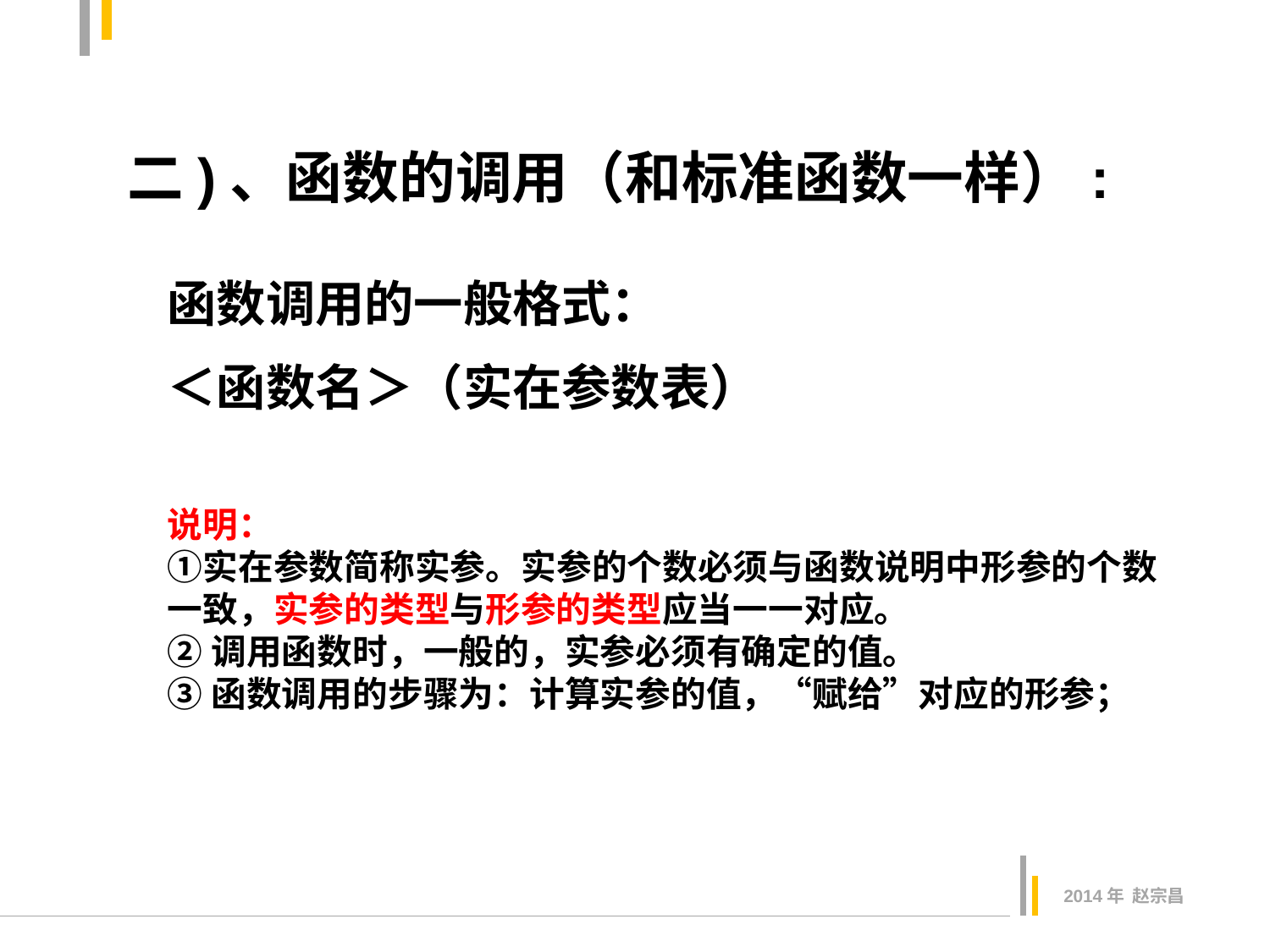

二)、函数的调用（和标准函数一样）:

函数调用的一般格式：
＜函数名＞（实在参数表）
说明：
①实在参数简称实参。实参的个数必须与函数说明中形参的个数一致，实参的类型与形参的类型应当一一对应。
②调用函数时，一般的，实参必须有确定的值。
③函数调用的步骤为：计算实参的值，“赋给”对应的形参；